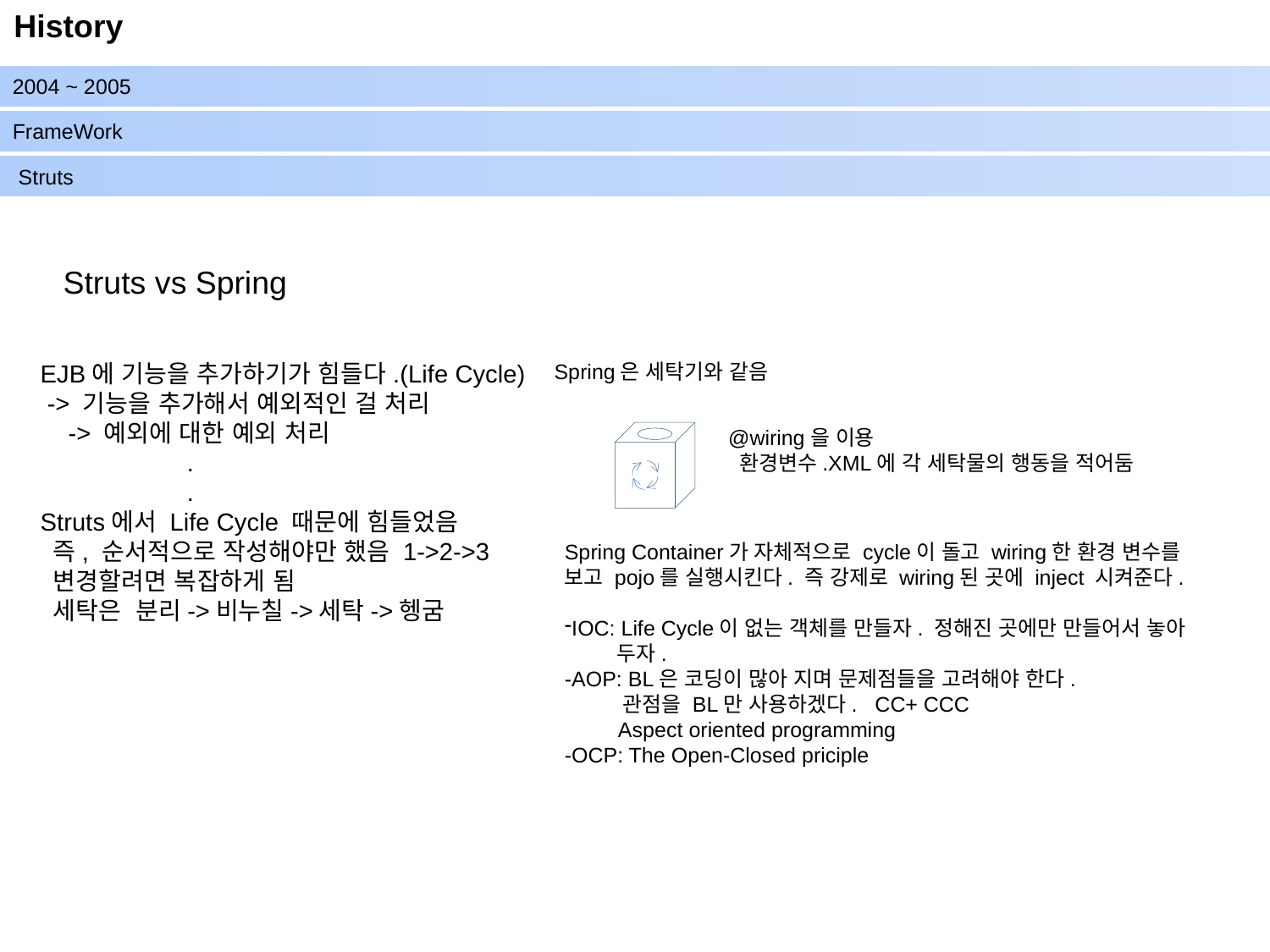

History
2004 ~ 2005
FrameWork
 Struts
Struts vs Spring
EJB에 기능을 추가하기가 힘들다.(Life Cycle)
 -> 기능을 추가해서 예외적인 걸 처리
    -> 예외에 대한 예외 처리
                     .
                     .
Struts에서 Life Cycle 때문에 힘들었음
 즉, 순서적으로 작성해야만 했음 1->2->3
 변경할려면 복잡하게 됨
 세탁은  분리->비누칠->세탁->헹굼
Spring은 세탁기와 같음
@wiring을 이용
 환경변수.XML에 각 세탁물의 행동을 적어둠

Spring Container가 자체적으로 cycle이 돌고 wiring한 환경 변수를
보고 pojo를 실행시킨다. 즉 강제로 wiring된 곳에 inject 시켜준다.

IOC: Life Cycle이 없는 객체를 만들자. 정해진 곳에만 만들어서 놓아
        두자.
-AOP: BL은 코딩이 많아 지며 문제점들을 고려해야 한다.
         관점을 BL만 사용하겠다.   CC+ CCC
         Aspect oriented programming
-OCP: The Open-Closed priciple